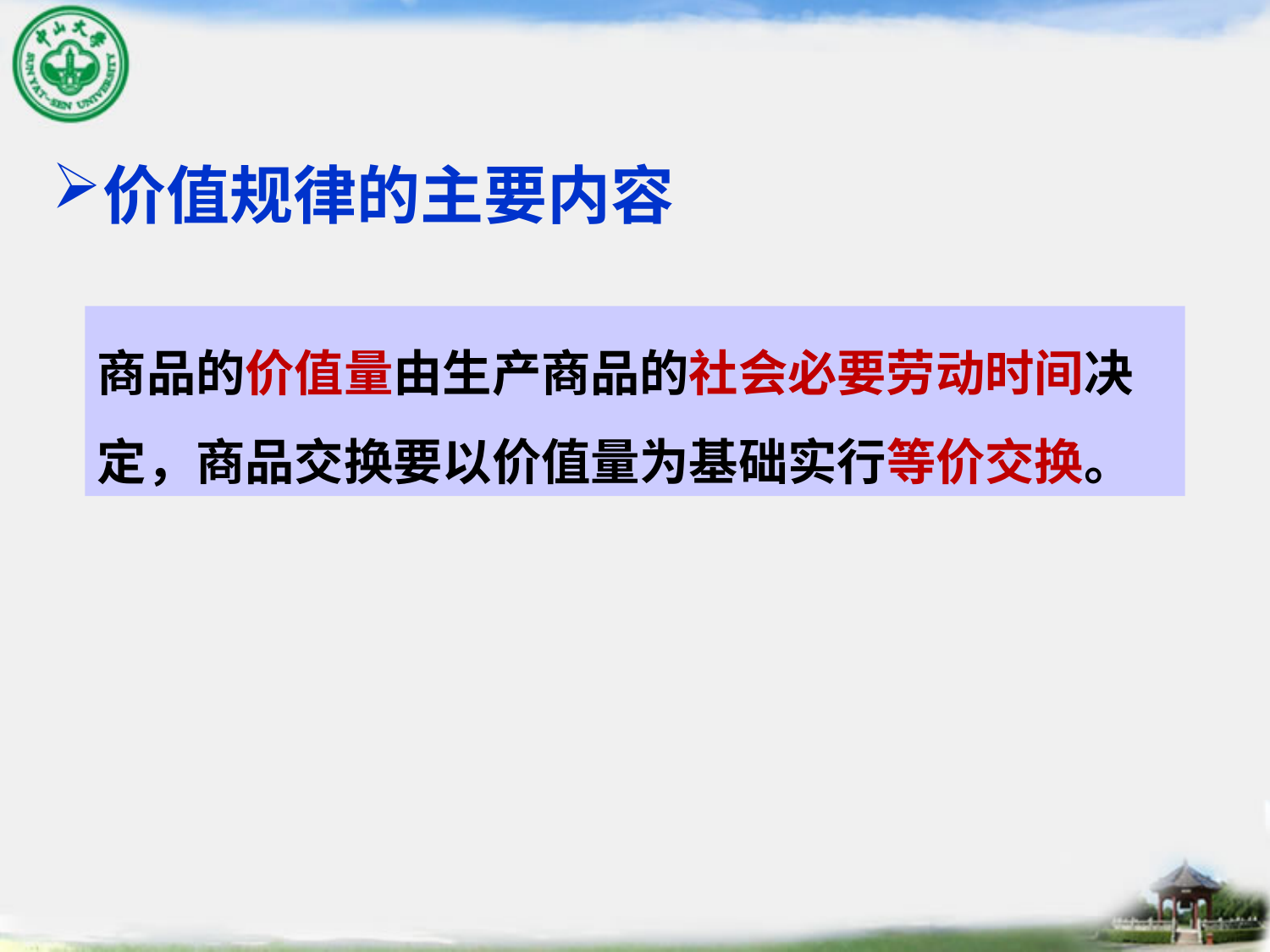

价值规律的主要内容

商品的价值量由生产商品的社会必要劳动时间决定，商品交换要以价值量为基础实行等价交换。